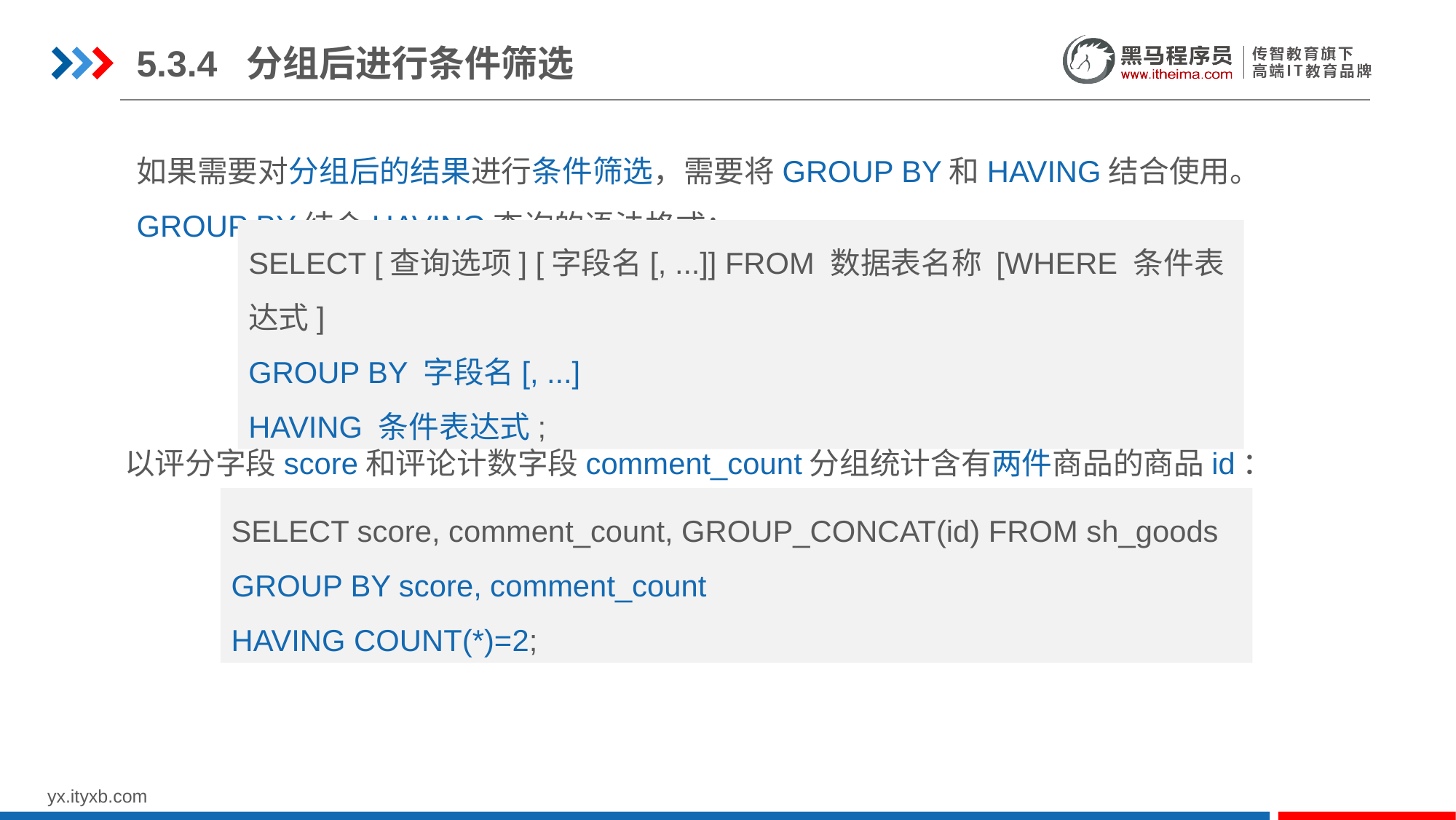

5.3.4  分组后进行条件筛选
如果需要对分组后的结果进行条件筛选，需要将GROUP BY和HAVING结合使用。
GROUP BY结合HAVING查询的语法格式：
SELECT [查询选项] [字段名[, ...]] FROM 数据表名称 [WHERE 条件表达式]
GROUP BY 字段名[, ...]
HAVING 条件表达式;
以评分字段score和评论计数字段comment_count分组统计含有两件商品的商品id：
SELECT score, comment_count, GROUP_CONCAT(id) FROM sh_goods
GROUP BY score, comment_count
HAVING COUNT(*)=2;